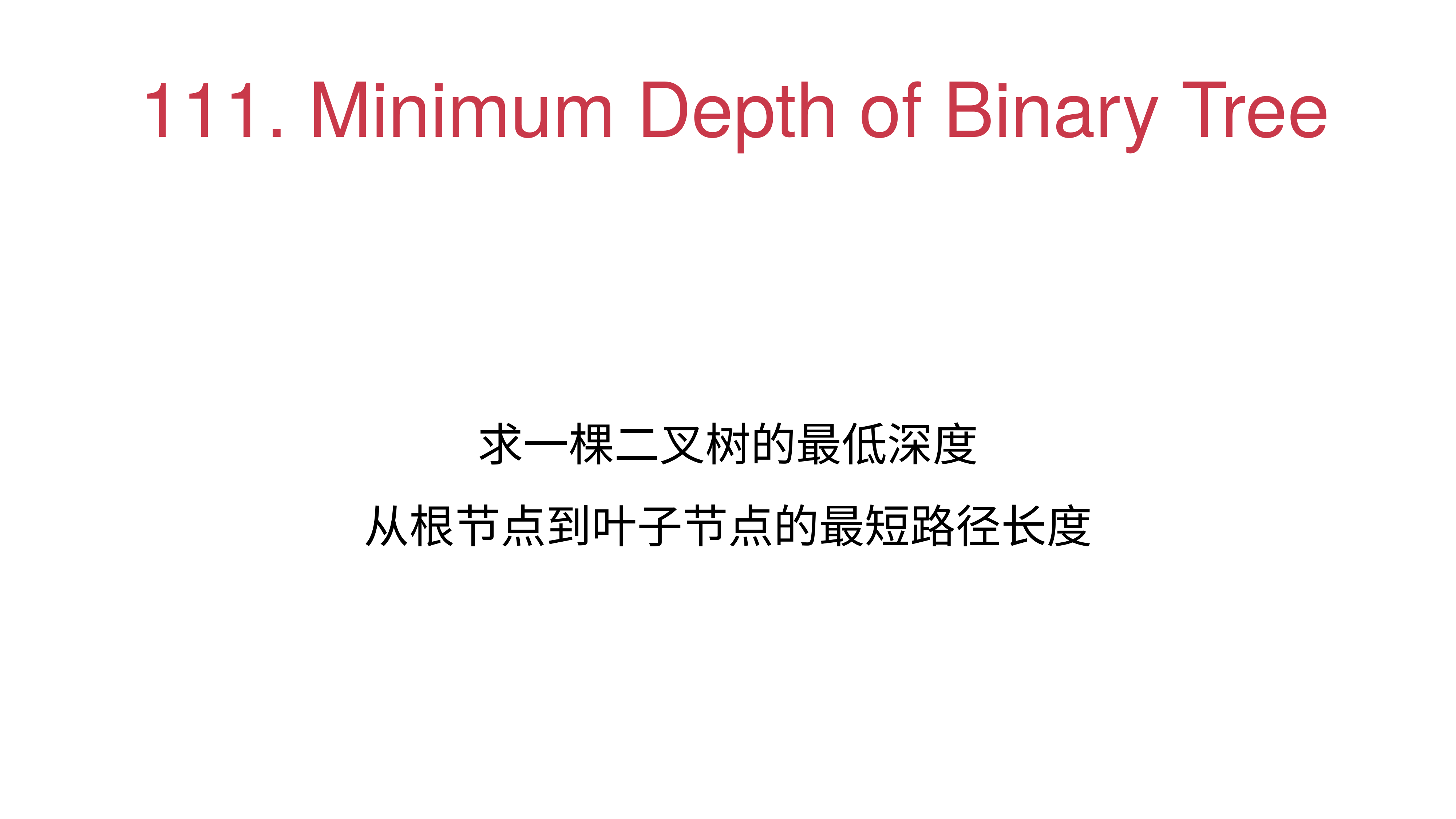

# 111. Minimum Depth of Binary Tree
求一棵二叉树的最低深度
从根节点到叶子节点的最短路径长度